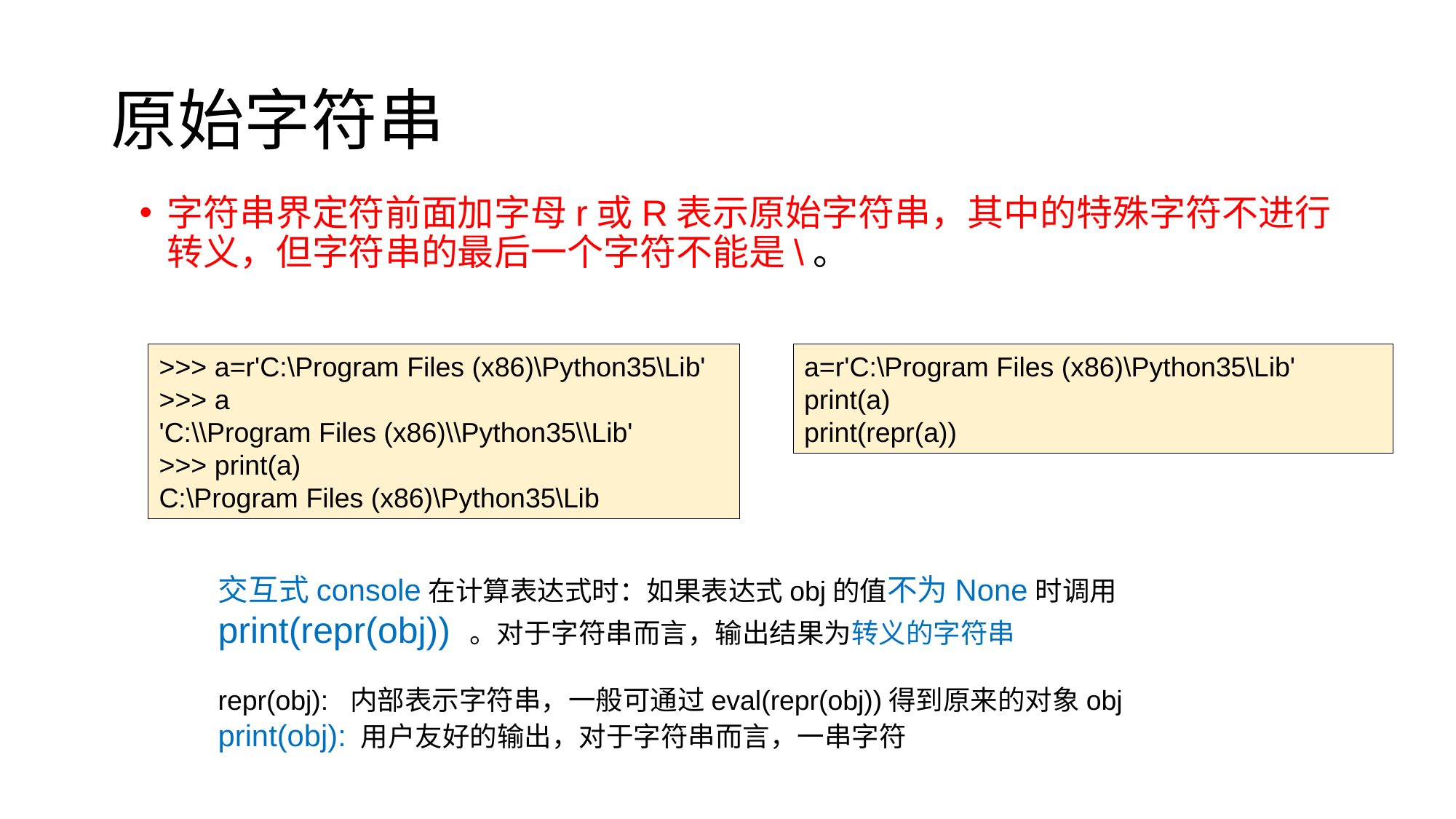

# 原始字符串
字符串界定符前面加字母r或R表示原始字符串，其中的特殊字符不进行转义，但字符串的最后一个字符不能是\。

>>> a=r'C:\Program Files (x86)\Python35\Lib'
>>> a
'C:\\Program Files (x86)\\Python35\\Lib'
>>> print(a)
C:\Program Files (x86)\Python35\Lib
a=r'C:\Program Files (x86)\Python35\Lib'
print(a)
print(repr(a))
交互式console在计算表达式时：如果表达式obj的值不为None时调用print(repr(obj)) 。对于字符串而言，输出结果为转义的字符串

repr(obj):  内部表示字符串，一般可通过eval(repr(obj))得到原来的对象obj
print(obj): 用户友好的输出，对于字符串而言，一串字符